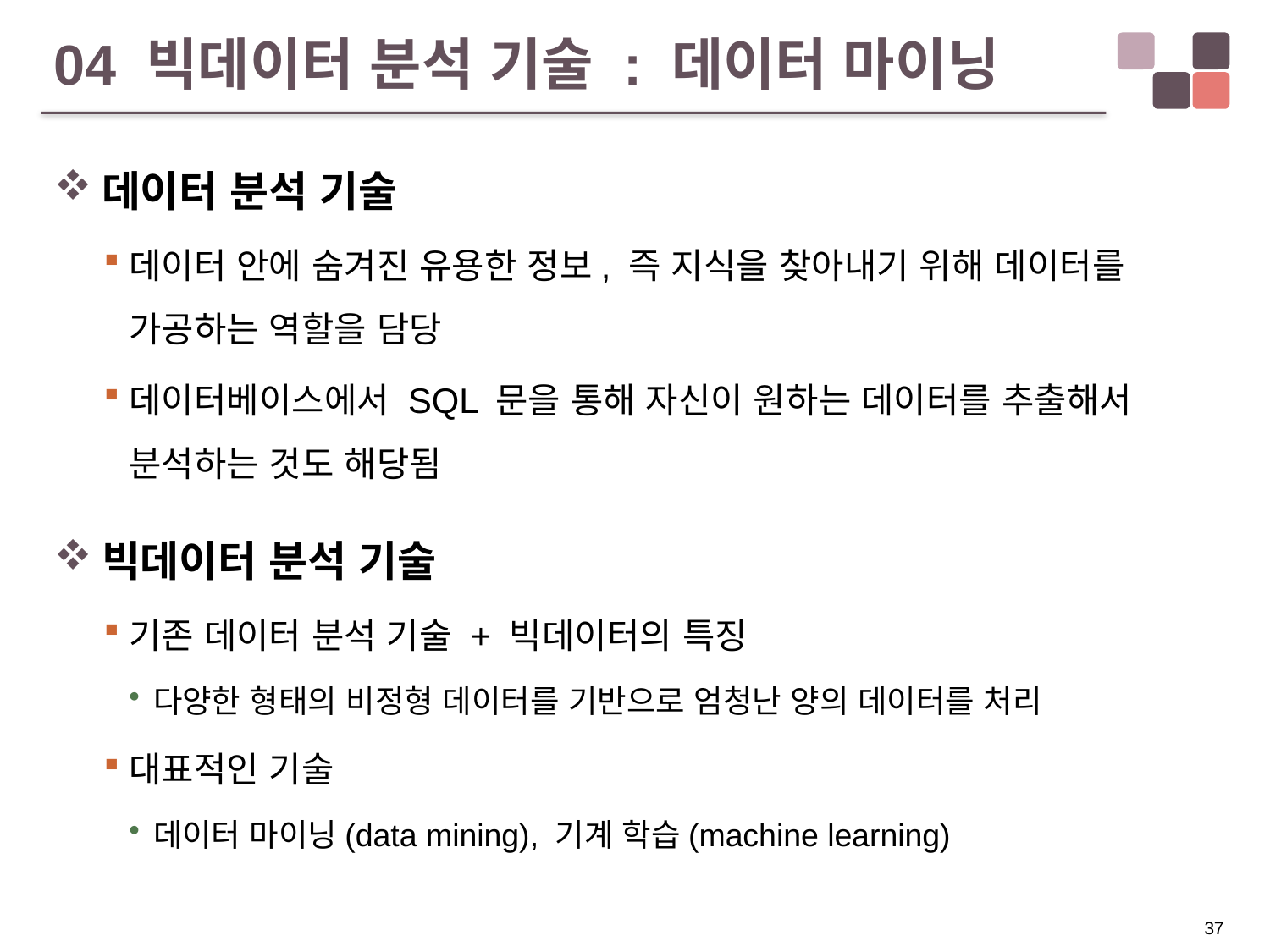

# 04 빅데이터 분석 기술 : 데이터 마이닝
데이터 분석 기술
데이터 안에 숨겨진 유용한 정보, 즉 지식을 찾아내기 위해 데이터를 가공하는 역할을 담당
데이터베이스에서 SQL 문을 통해 자신이 원하는 데이터를 추출해서 분석하는 것도 해당됨

빅데이터 분석 기술
기존 데이터 분석 기술 + 빅데이터의 특징
다양한 형태의 비정형 데이터를 기반으로 엄청난 양의 데이터를 처리
대표적인 기술
데이터 마이닝(data mining), 기계 학습(machine learning)